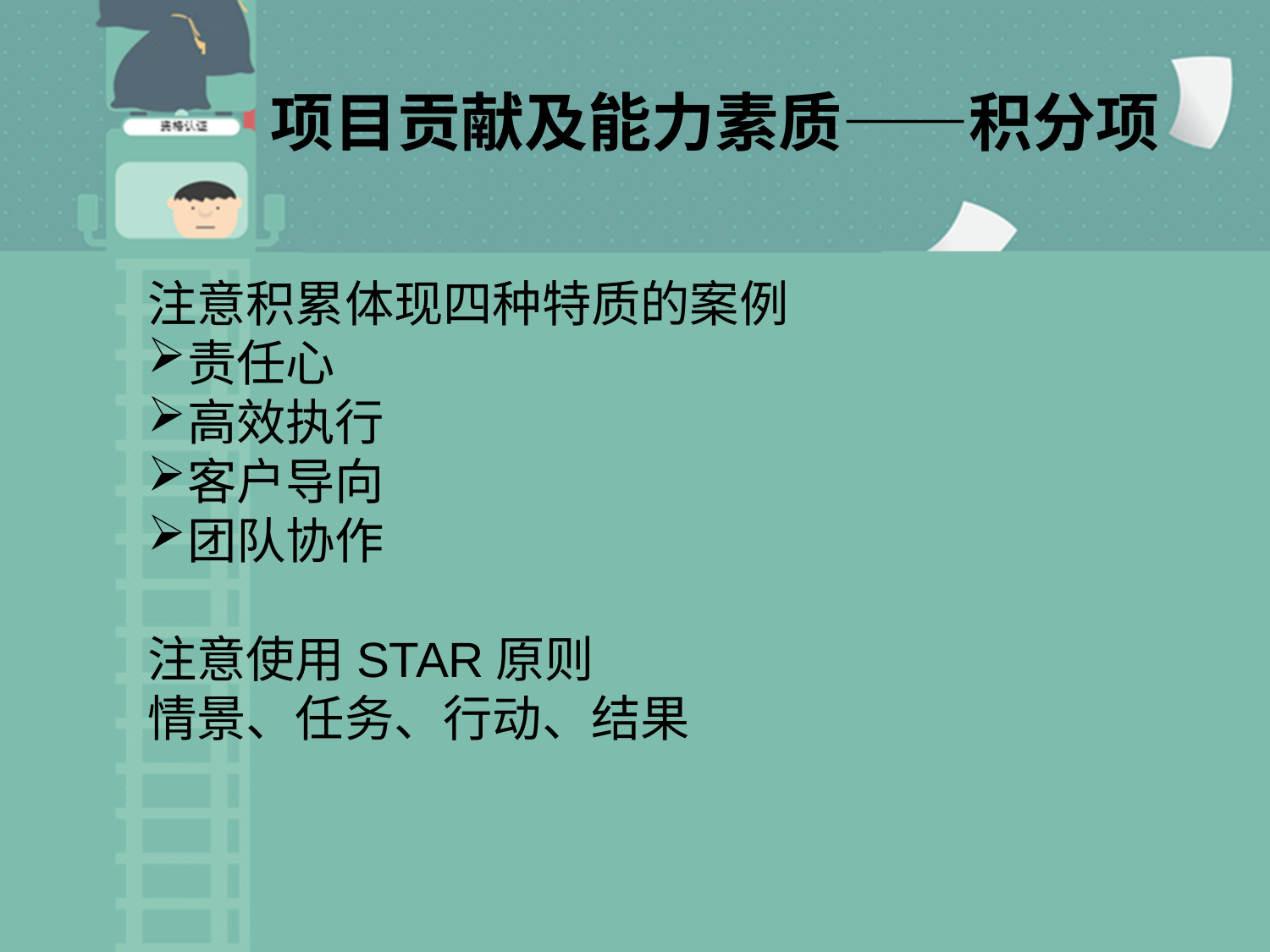

项目贡献及能力素质——积分项
注意积累体现四种特质的案例
责任心
高效执行
客户导向
团队协作

注意使用STAR原则
情景、任务、行动、结果